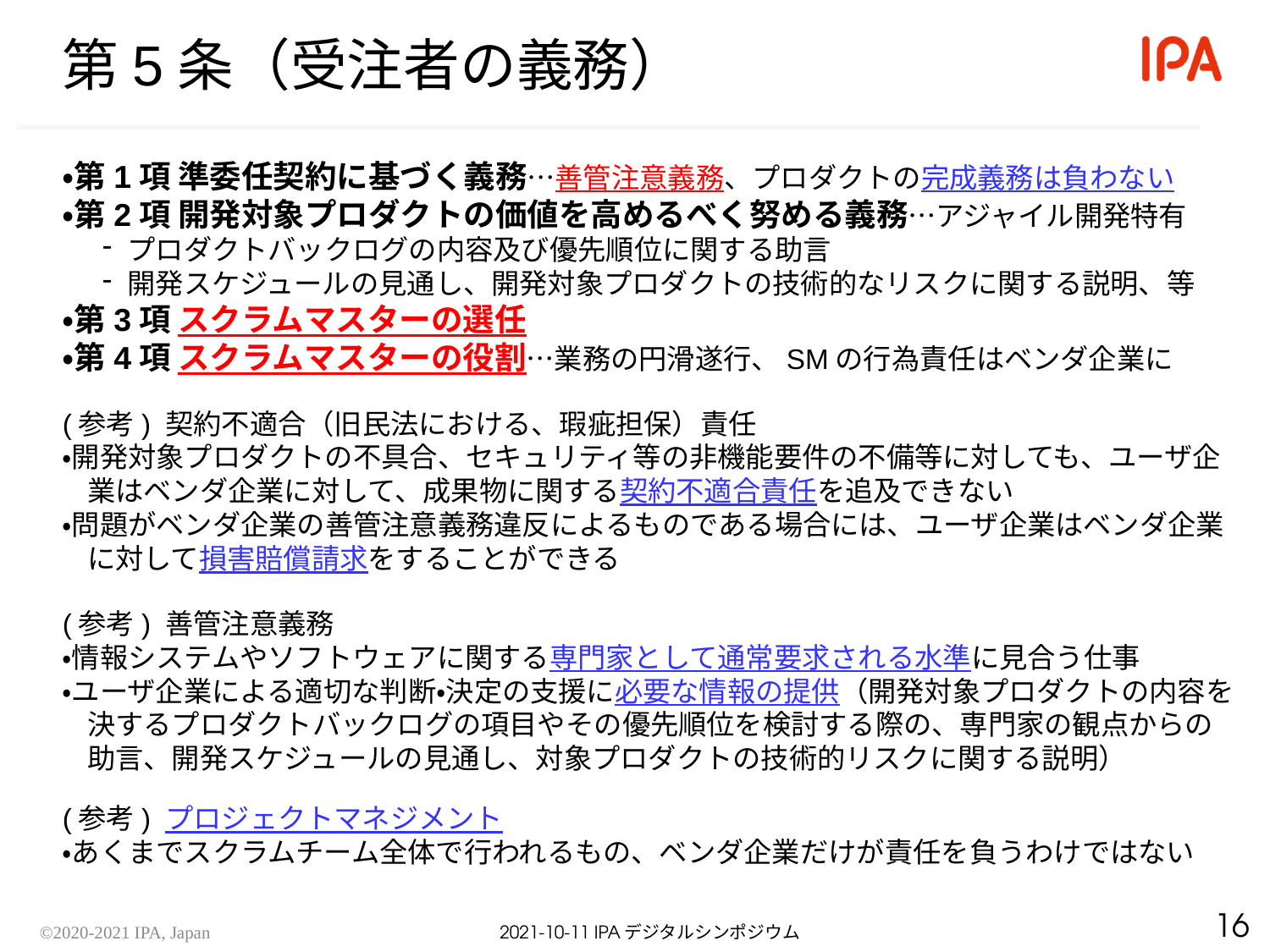

# 第5条（受注者の義務）
・第1項 準委任契約に基づく義務…善管注意義務、プロダクトの完成義務は負わない
・第2項 開発対象プロダクトの価値を高めるべく努める義務…アジャイル開発特有
プロダクトバックログの内容及び優先順位に関する助言
開発スケジュールの見通し、開発対象プロダクトの技術的なリスクに関する説明、等
・第3項 スクラムマスターの選任
・第4項 スクラムマスターの役割…業務の円滑遂行、SMの行為責任はベンダ企業に
(参考) 契約不適合（旧民法における、瑕疵担保）責任
・開発対象プロダクトの不具合、セキュリティ等の非機能要件の不備等に対しても、ユーザ企業はベンダ企業に対して、成果物に関する契約不適合責任を追及できない
・問題がベンダ企業の善管注意義務違反によるものである場合には、ユーザ企業はベンダ企業に対して損害賠償請求をすることができる
(参考) 善管注意義務
・情報システムやソフトウェアに関する専門家として通常要求される水準に見合う仕事
・ユーザ企業による適切な判断・決定の支援に必要な情報の提供（開発対象プロダクトの内容を決するプロダクトバックログの項目やその優先順位を検討する際の、専門家の観点からの助言、開発スケジュールの見通し、対象プロダクトの技術的リスクに関する説明）
(参考) プロジェクトマネジメント
・あくまでスクラムチーム全体で行われるもの、ベンダ企業だけが責任を負うわけではない
16
©2020-2021 IPA, Japan